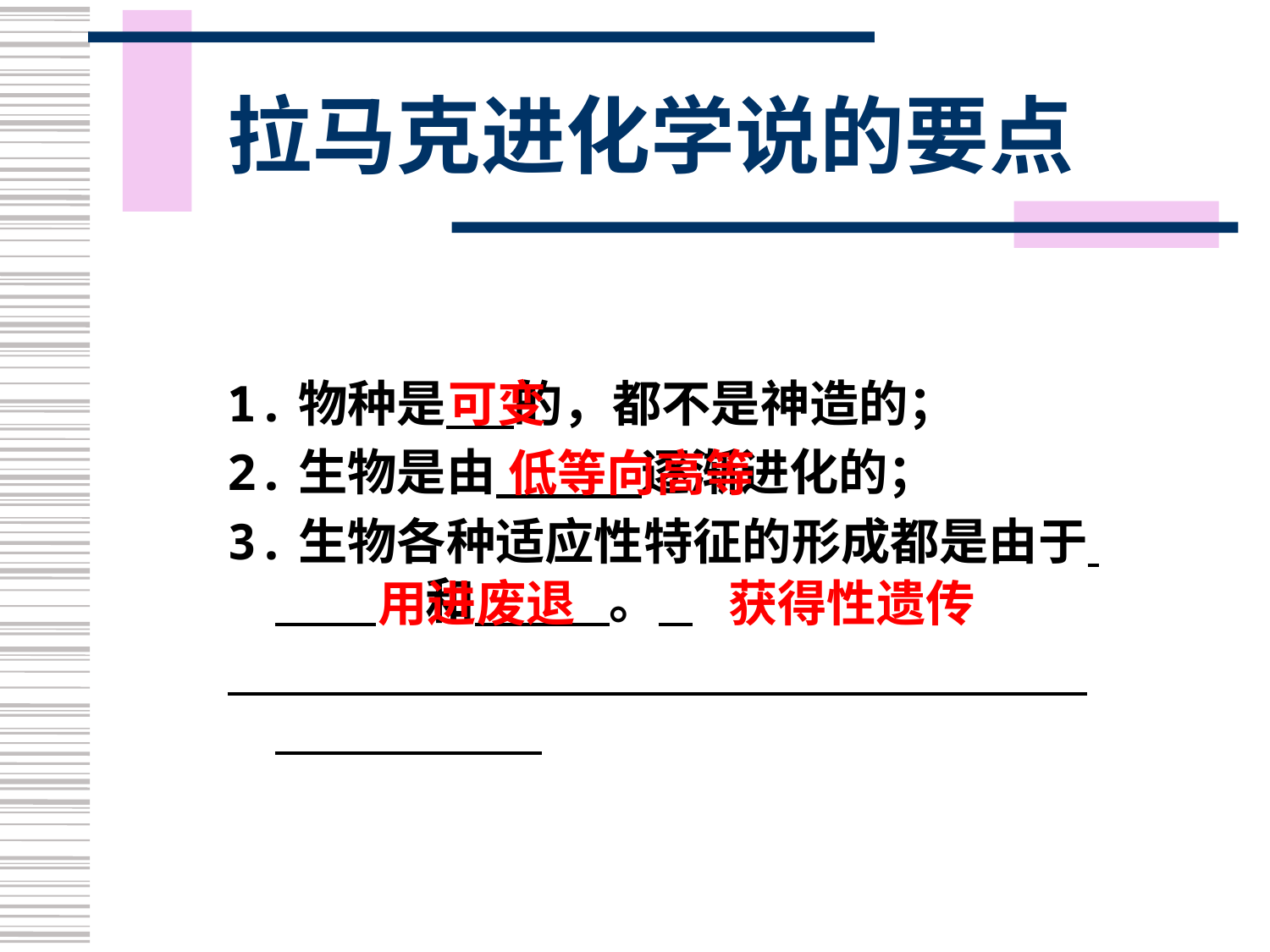

拉马克进化学说的要点
1.物种是      的，都不是神造的；
2.生物是由             逐渐进化的；
3.生物各种适应性特征的形成都是由于           。和            。

可变
低等向高等
用进废退
获得性遗传